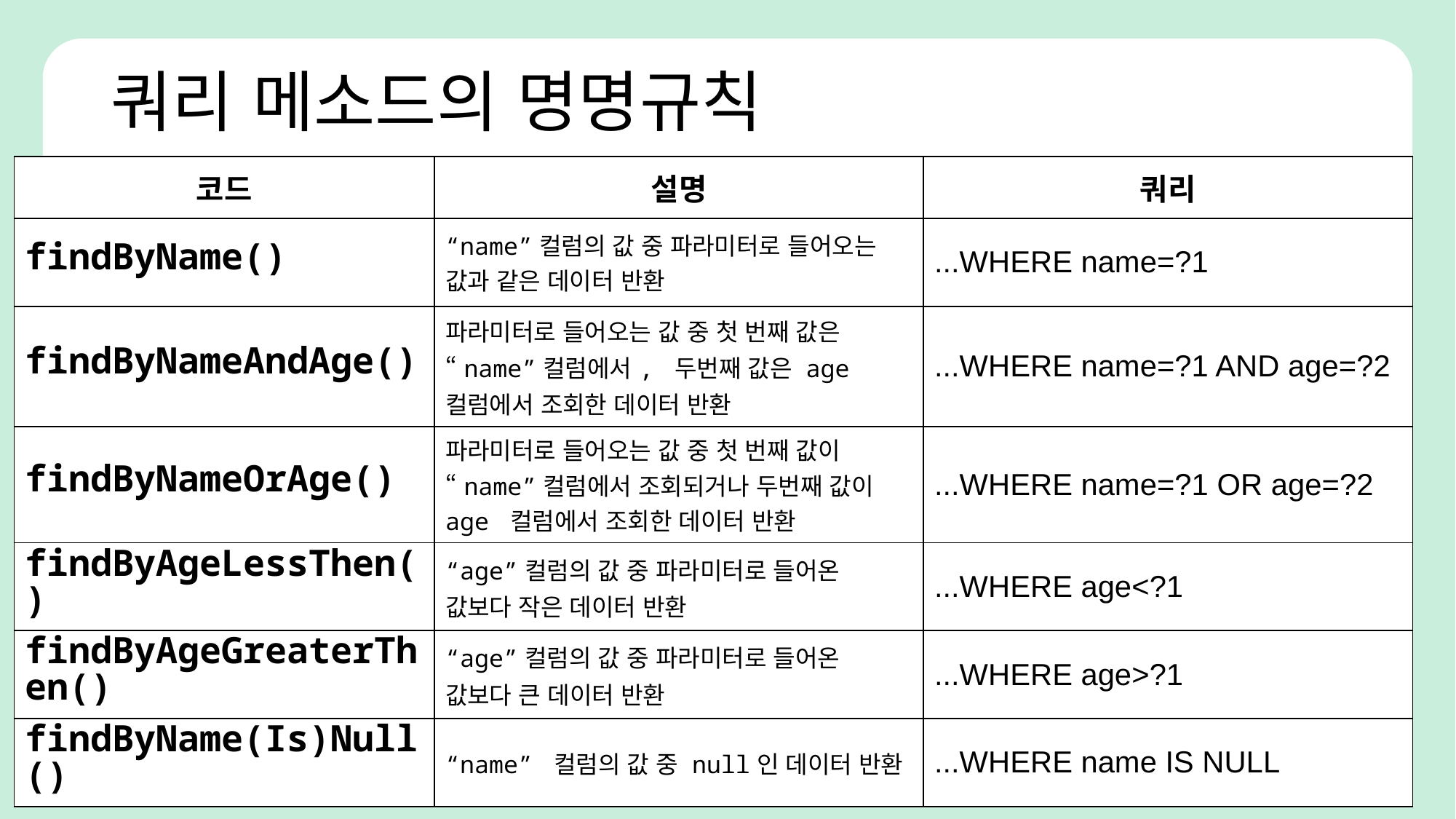

# 쿼리 메소드의 명명규칙
| 코드 | 설명 | 쿼리 |
| --- | --- | --- |
| findByName() | “name”컬럼의 값 중 파라미터로 들어오는 값과 같은 데이터 반환 | ...WHERE name=?1 |
| findByNameAndAge() | 파라미터로 들어오는 값 중 첫 번째 값은 “name”컬럼에서, 두번째 값은 age 컬럼에서 조회한 데이터 반환 | ...WHERE name=?1 AND age=?2 |
| findByNameOrAge() | 파라미터로 들어오는 값 중 첫 번째 값이 “name”컬럼에서 조회되거나 두번째 값이 age 컬럼에서 조회한 데이터 반환 | ...WHERE name=?1 OR age=?2 |
| findByAgeLessThen() | “age”컬럼의 값 중 파라미터로 들어온 값보다 작은 데이터 반환 | ...WHERE age<?1 |
| findByAgeGreaterThen() | “age”컬럼의 값 중 파라미터로 들어온 값보다 큰 데이터 반환 | ...WHERE age>?1 |
| findByName(Is)Null() | “name” 컬럼의 값 중 null인 데이터 반환 | ...WHERE name IS NULL |
14